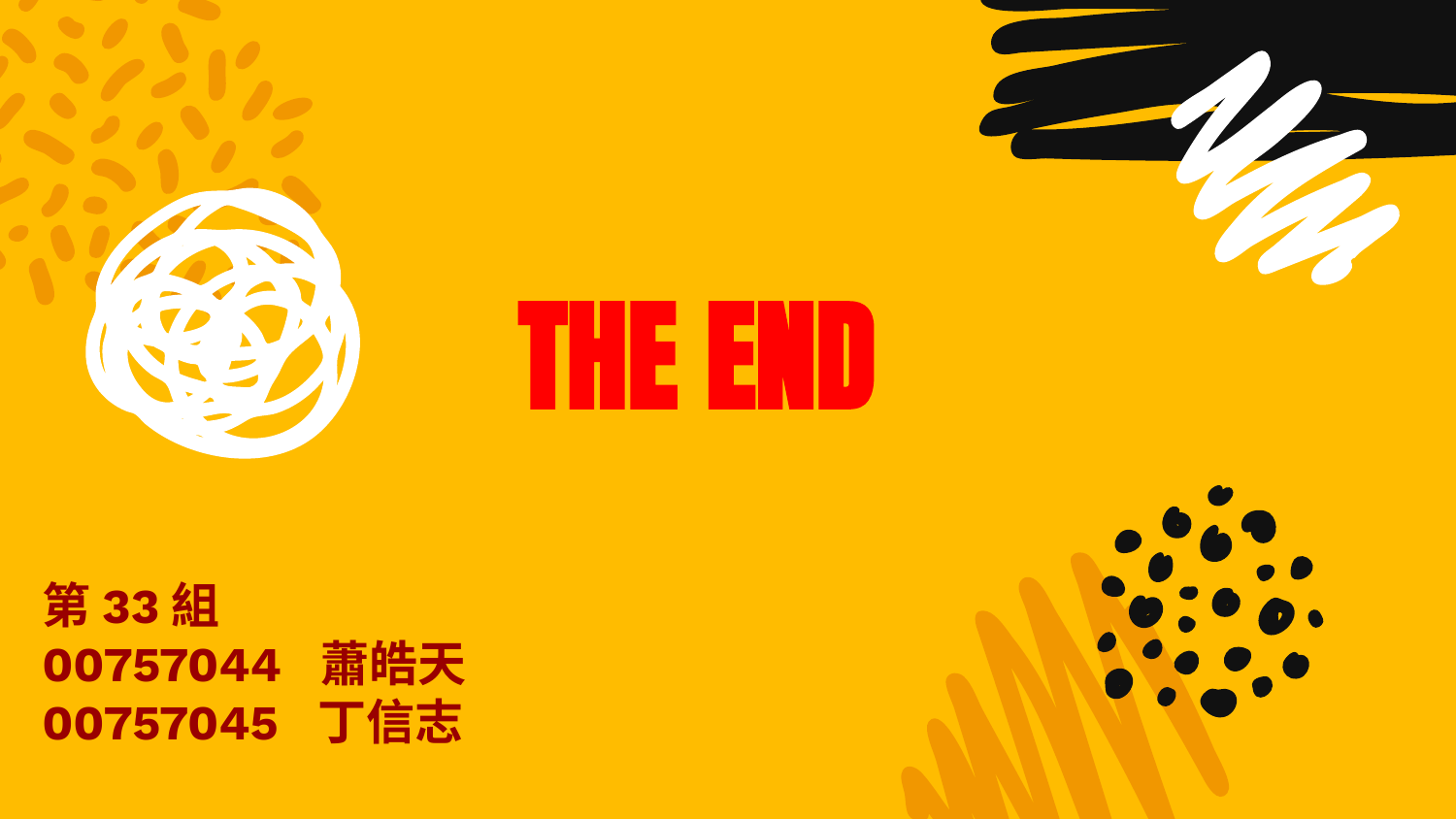

# THE END
第33組
00757044  蕭皓天
00757045  丁信志